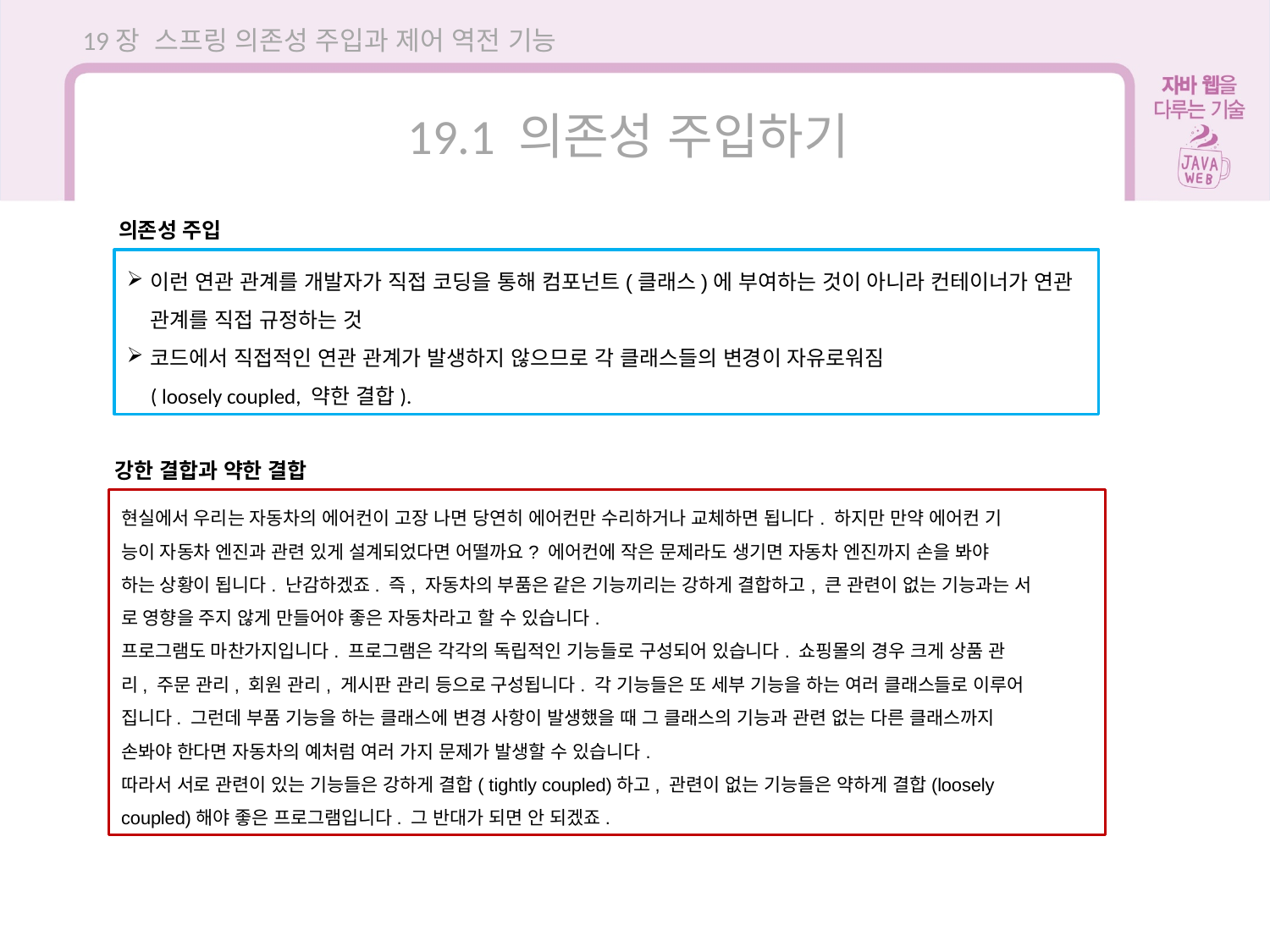

19장  스프링 의존성 주입과 제어 역전 기능
19.1 의존성 주입하기
의존성 주입
이런 연관 관계를 개발자가 직접 코딩을 통해 컴포넌트(클래스)에 부여하는 것이 아니라 컨테이너가 연관 관계를 직접 규정하는 것
코드에서 직접적인 연관 관계가 발생하지 않으므로 각 클래스들의 변경이 자유로워짐
( loosely coupled, 약한 결합).
강한 결합과 약한 결합
현실에서 우리는 자동차의 에어컨이 고장 나면 당연히 에어컨만 수리하거나 교체하면 됩니다. 하지만 만약 에어컨 기
능이 자동차 엔진과 관련 있게 설계되었다면 어떨까요? 에어컨에 작은 문제라도 생기면 자동차 엔진까지 손을 봐야
하는 상황이 됩니다. 난감하겠죠. 즉, 자동차의 부품은 같은 기능끼리는 강하게 결합하고, 큰 관련이 없는 기능과는 서
로 영향을 주지 않게 만들어야 좋은 자동차라고 할 수 있습니다.
프로그램도 마찬가지입니다. 프로그램은 각각의 독립적인 기능들로 구성되어 있습니다. 쇼핑몰의 경우 크게 상품 관
리, 주문 관리, 회원 관리, 게시판 관리 등으로 구성됩니다. 각 기능들은 또 세부 기능을 하는 여러 클래스들로 이루어
집니다. 그런데 부품 기능을 하는 클래스에 변경 사항이 발생했을 때 그 클래스의 기능과 관련 없는 다른 클래스까지
손봐야 한다면 자동차의 예처럼 여러 가지 문제가 발생할 수 있습니다.
따라서 서로 관련이 있는 기능들은 강하게 결합( tightly coupled)하고, 관련이 없는 기능들은 약하게 결합(loosely
coupled)해야 좋은 프로그램입니다. 그 반대가 되면 안 되겠죠.